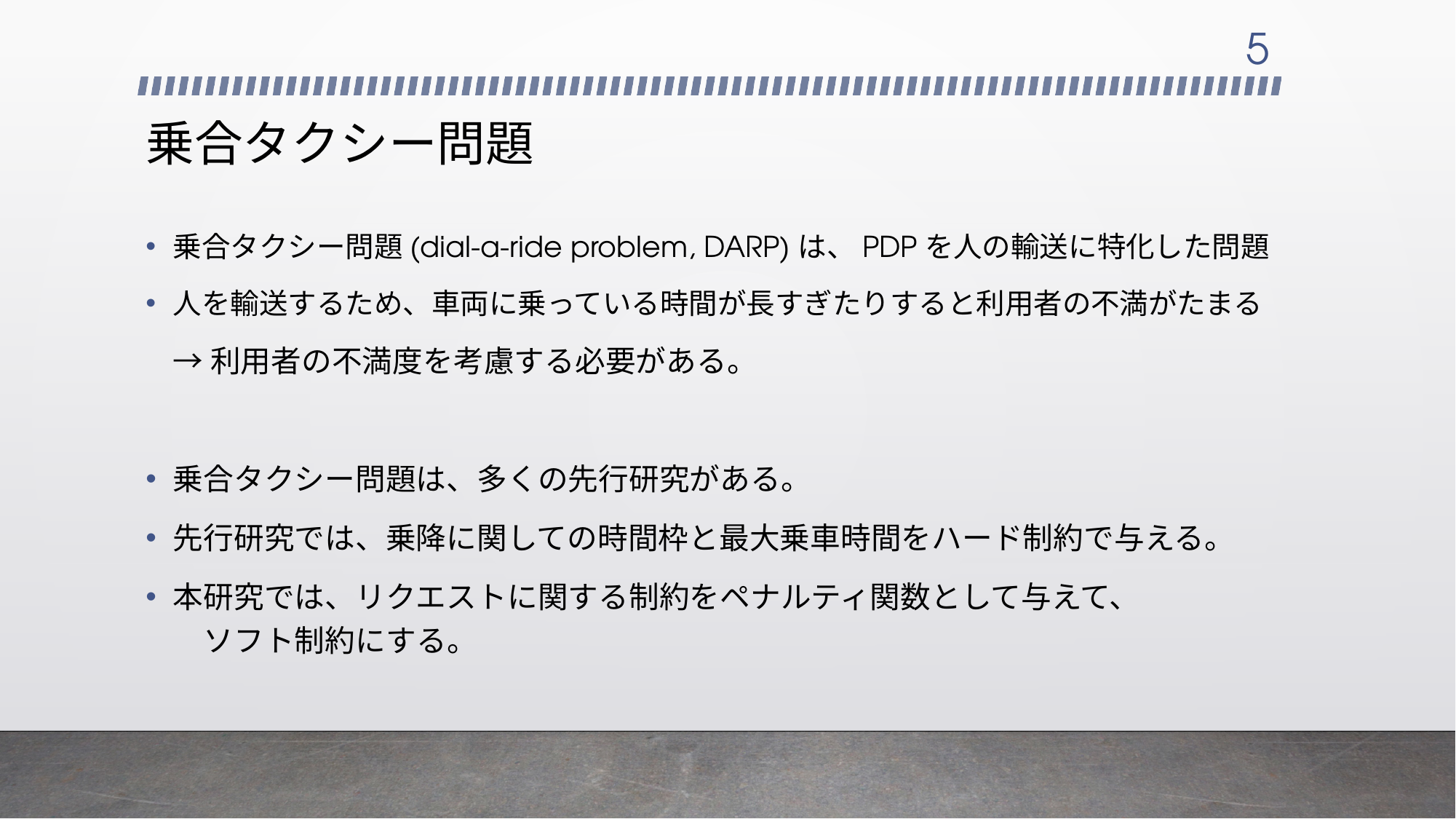

5
# 乗合タクシー問題
乗合タクシー問題(dial-a-ride problem, DARP)は、PDPを人の輸送に特化した問題
人を輸送するため、車両に乗っている時間が長すぎたりすると利用者の不満がたまる
    →利用者の不満度を考慮する必要がある。

乗合タクシー問題は、多くの先行研究がある。
先行研究では、乗降に関しての時間枠と最大乗車時間をハード制約で与える。
本研究では、リクエストに関する制約をペナルティ関数として与えて、　　　　　ソフト制約にする。